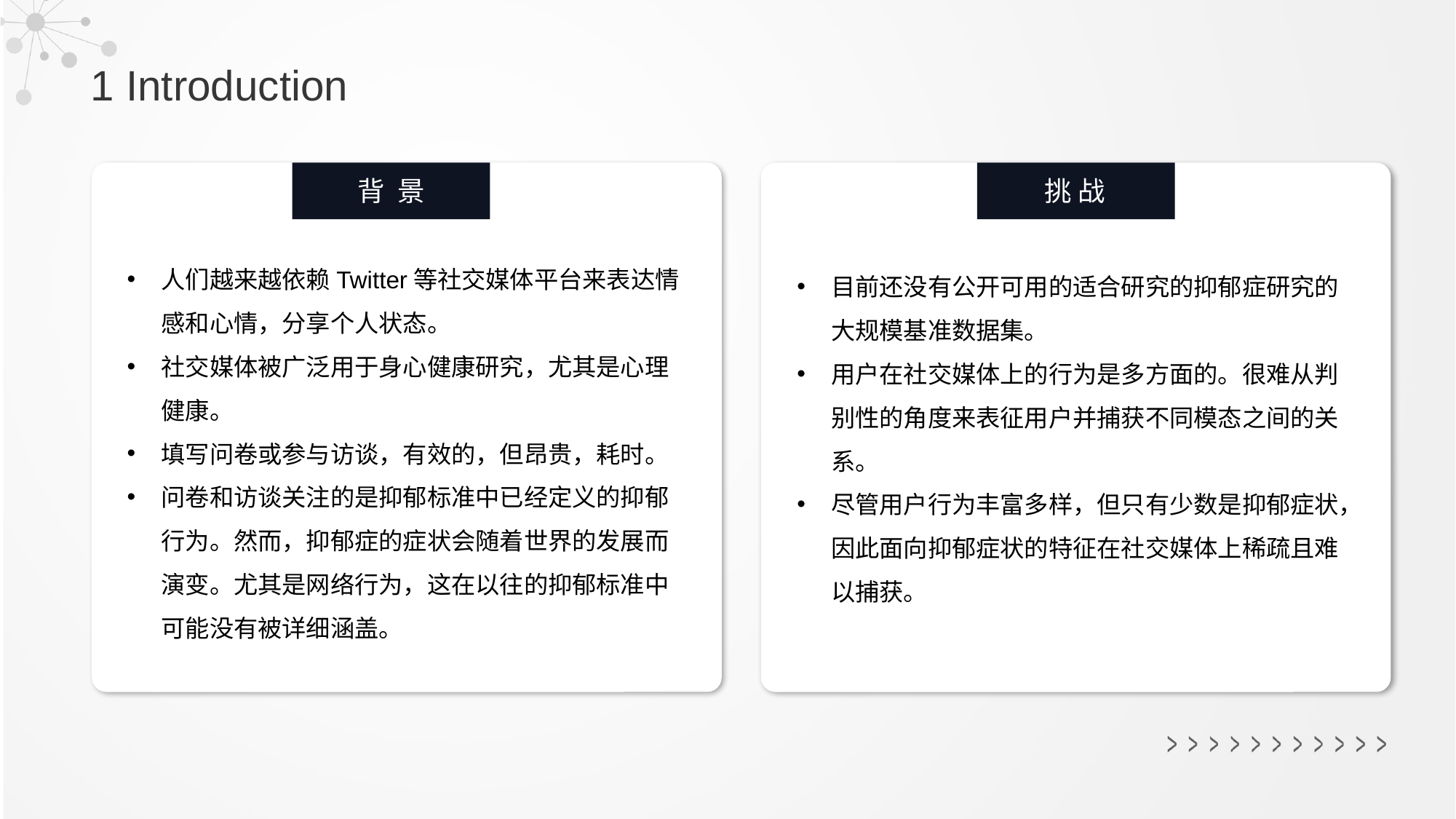

1 Introduction

背  景
挑 战
人们越来越依赖Twitter等社交媒体平台来表达情感和心情，分享个人状态。
社交媒体被广泛用于身心健康研究，尤其是心理健康。
填写问卷或参与访谈，有效的，但昂贵，耗时。
问卷和访谈关注的是抑郁标准中已经定义的抑郁行为。然而，抑郁症的症状会随着世界的发展而演变。尤其是网络行为，这在以往的抑郁标准中可能没有被详细涵盖。
目前还没有公开可用的适合研究的抑郁症研究的大规模基准数据集。
用户在社交媒体上的行为是多方面的。很难从判别性的角度来表征用户并捕获不同模态之间的关系。
尽管用户行为丰富多样，但只有少数是抑郁症状，因此面向抑郁症状的特征在社交媒体上稀疏且难以捕获。